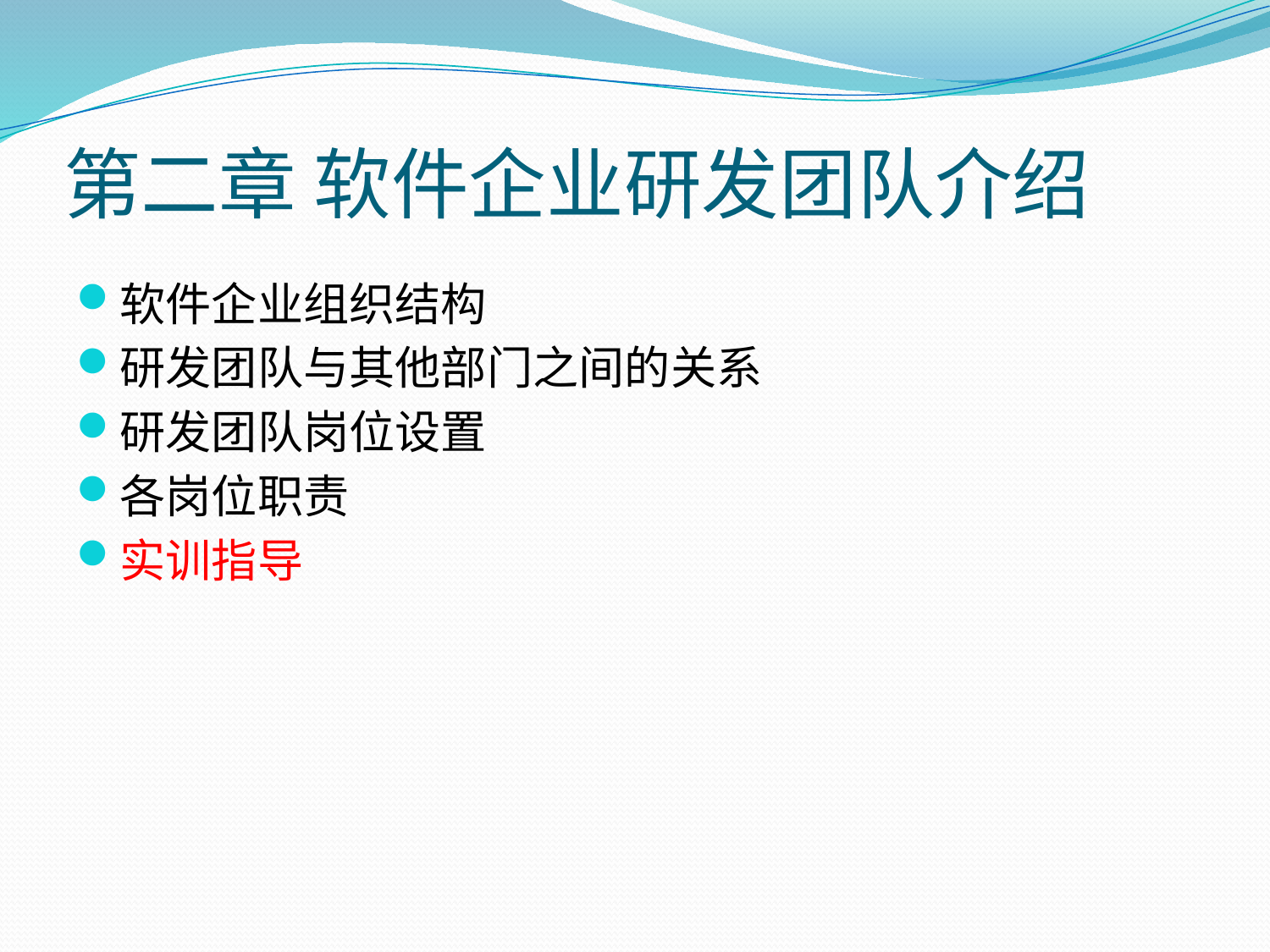

# 第二章 软件企业研发团队介绍
软件企业组织结构
研发团队与其他部门之间的关系
研发团队岗位设置
各岗位职责
实训指导